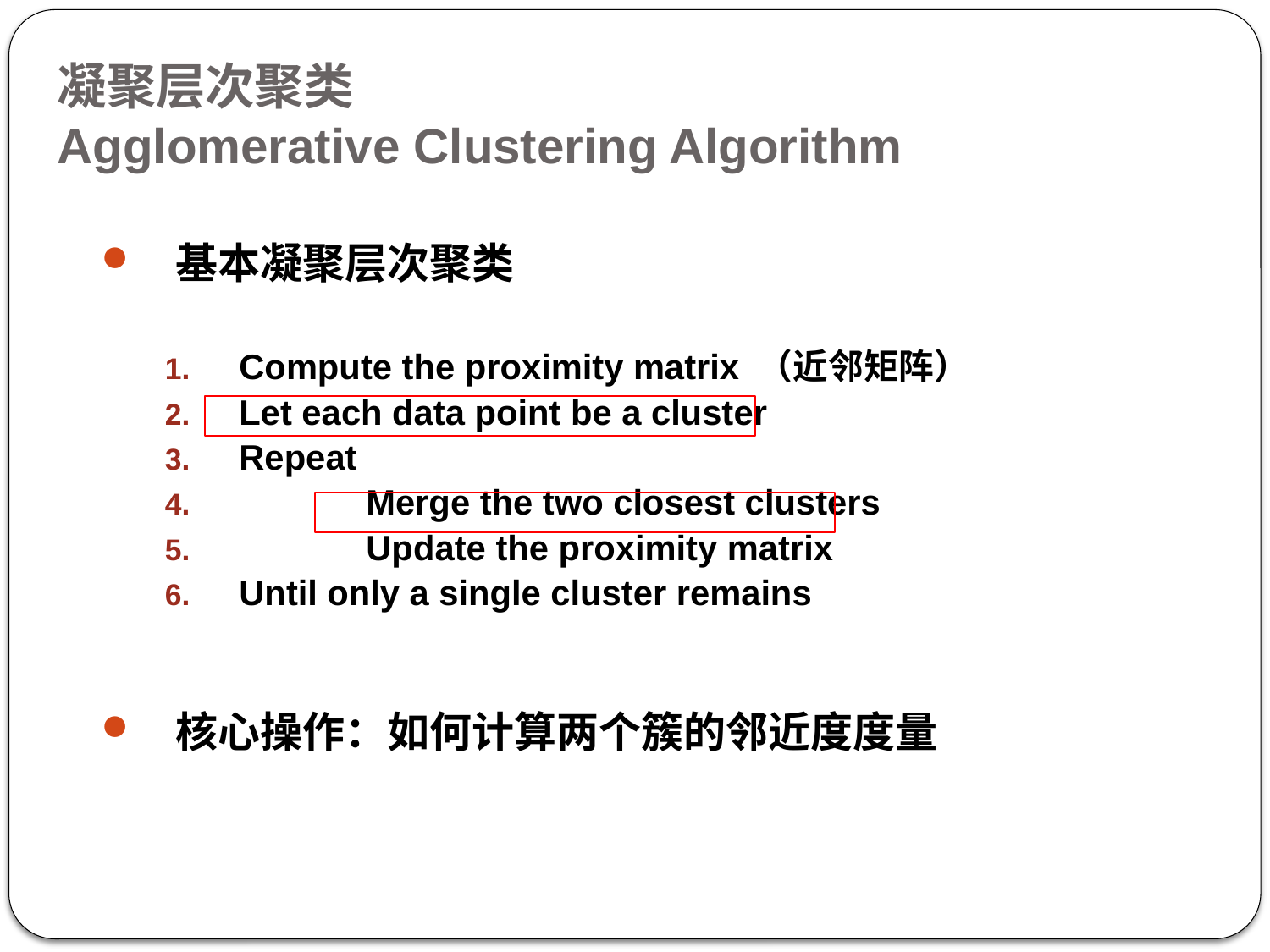

# 凝聚层次聚类 Agglomerative Clustering Algorithm
基本凝聚层次聚类

Compute the proximity matrix （近邻矩阵）
Let each data point be a cluster
Repeat
	Merge the two closest clusters
	Update the proximity matrix
Until only a single cluster remains

核心操作：如何计算两个簇的邻近度度量